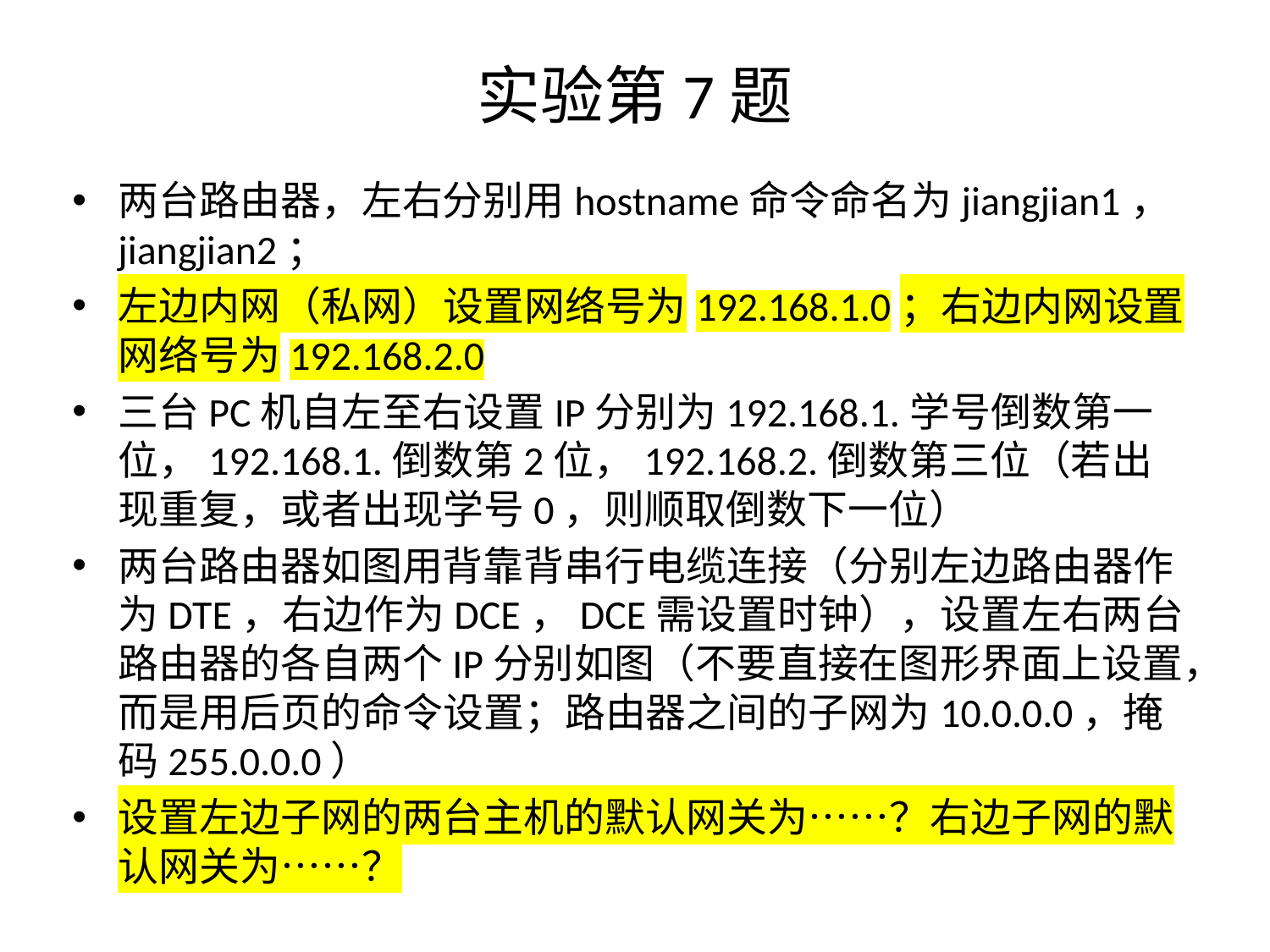

# 实验第7题
两台路由器，左右分别用hostname命令命名为jiangjian1，jiangjian2；
左边内网（私网）设置网络号为192.168.1.0；右边内网设置网络号为192.168.2.0
三台PC机自左至右设置IP分别为192.168.1.学号倒数第一位，192.168.1.倒数第2位，192.168.2.倒数第三位（若出现重复，或者出现学号0，则顺取倒数下一位）
两台路由器如图用背靠背串行电缆连接（分别左边路由器作为DTE，右边作为DCE，DCE需设置时钟），设置左右两台路由器的各自两个IP分别如图（不要直接在图形界面上设置，而是用后页的命令设置；路由器之间的子网为10.0.0.0，掩码255.0.0.0）
设置左边子网的两台主机的默认网关为……？右边子网的默认网关为……？